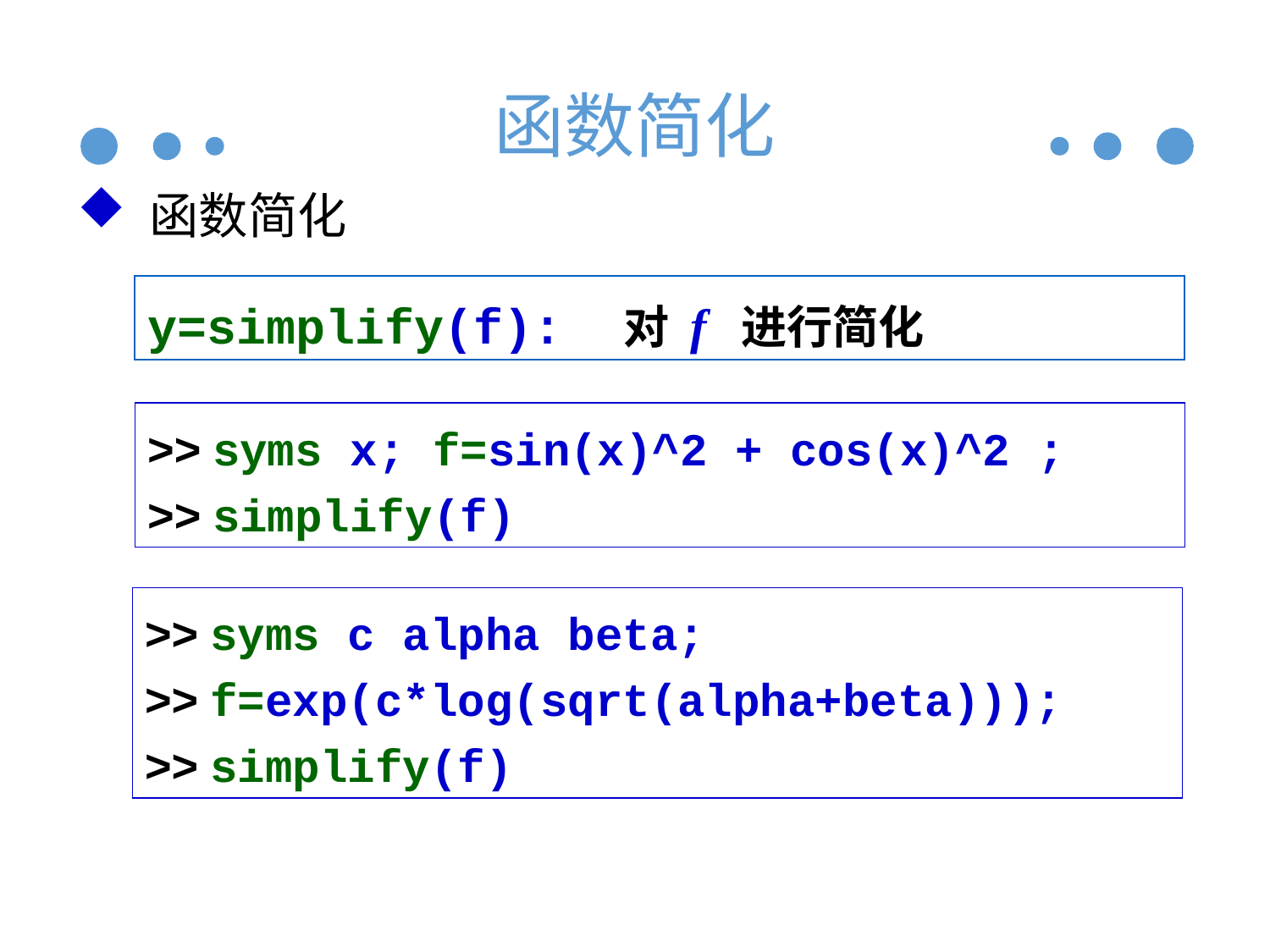

# 函数简化
 函数简化
y=simplify(f):    对 f  进行简化
>> syms x; f=sin(x)^2 + cos(x)^2 ;
>> simplify(f)
>> syms c alpha beta;
>> f=exp(c*log(sqrt(alpha+beta)));
>> simplify(f)
21